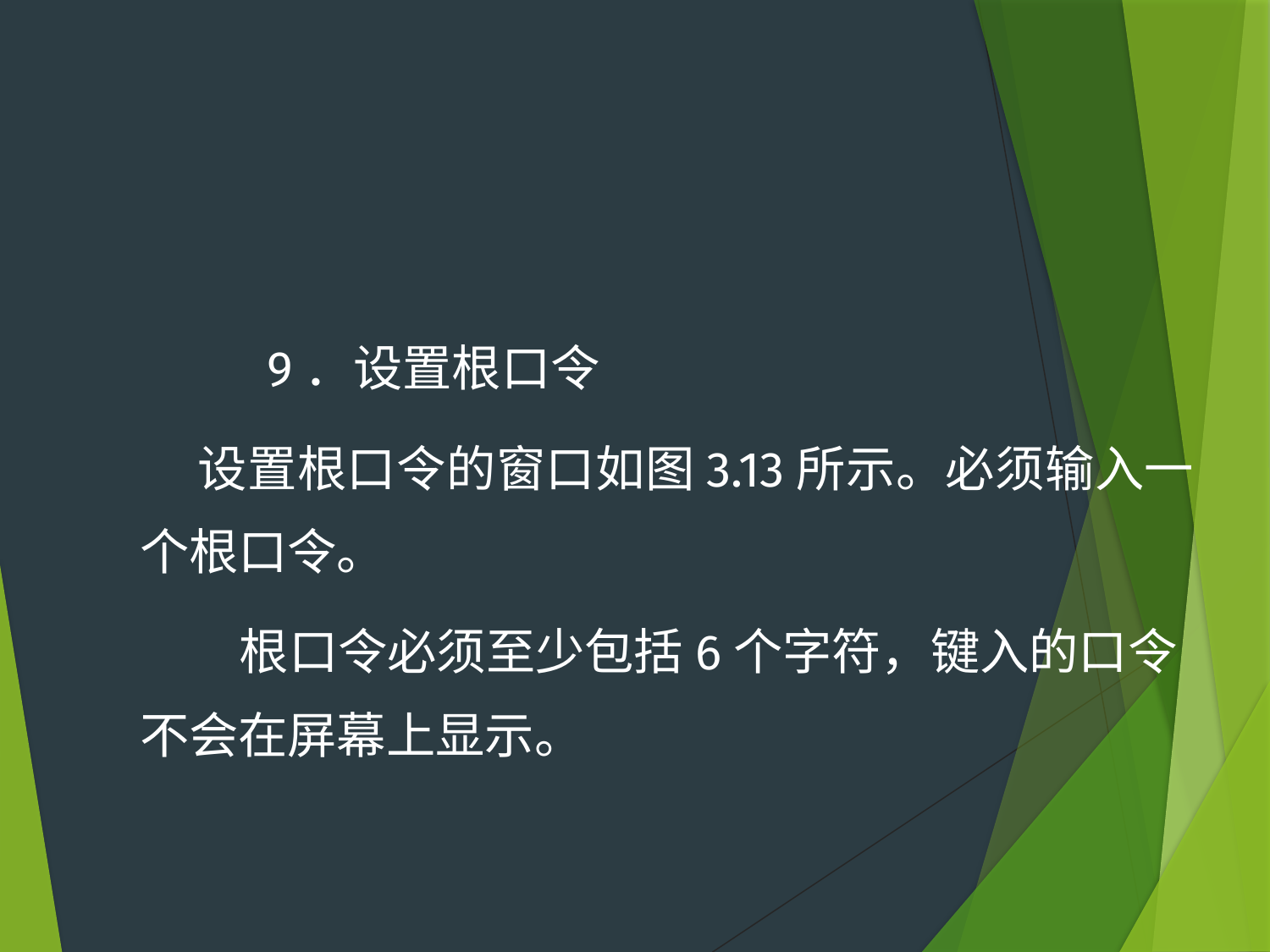

9．设置根口令
    设置根口令的窗口如图3.13所示。必须输入一个根口令。
        根口令必须至少包括6个字符，键入的口令不会在屏幕上显示。